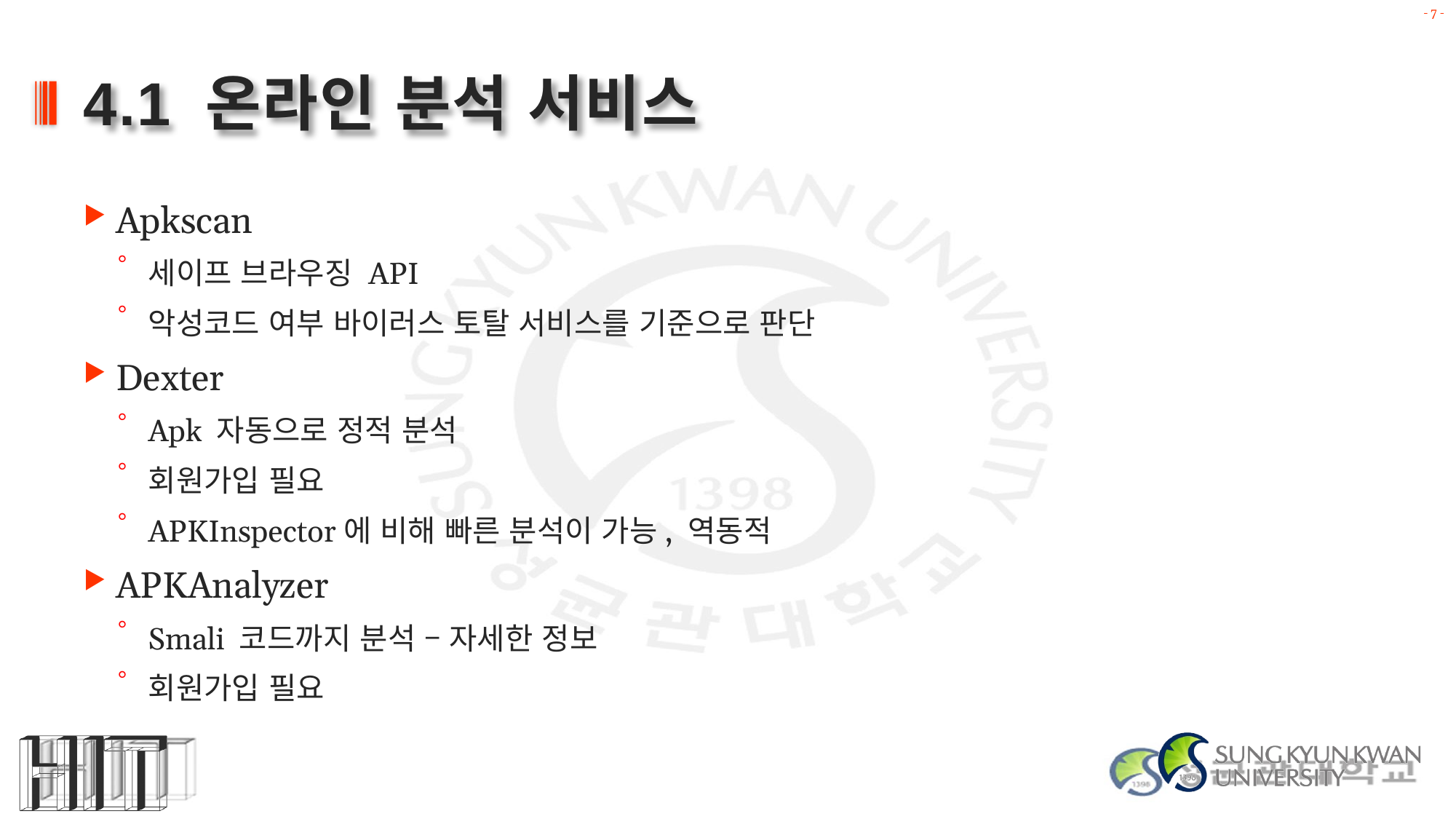

# 4.1 온라인 분석 서비스
Apkscan
세이프 브라우징 API
악성코드 여부 바이러스 토탈 서비스를 기준으로 판단
Dexter
Apk 자동으로 정적 분석
회원가입 필요
APKInspector에 비해 빠른 분석이 가능, 역동적
APKAnalyzer
Smali 코드까지 분석 – 자세한 정보
회원가입 필요